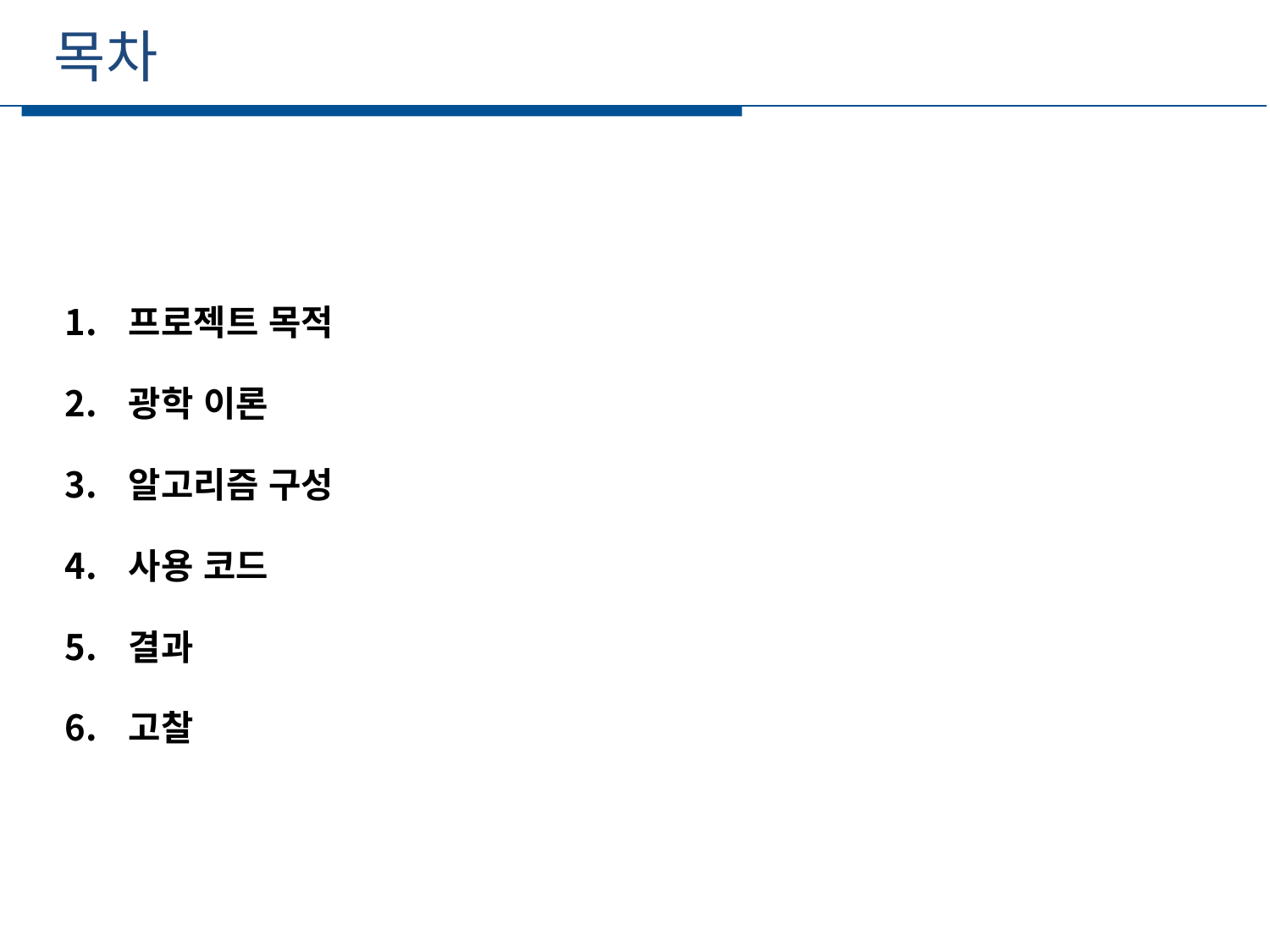

목차
세부일정

프로젝트 목적

광학 이론

알고리즘 구성

사용 코드

결과

고찰